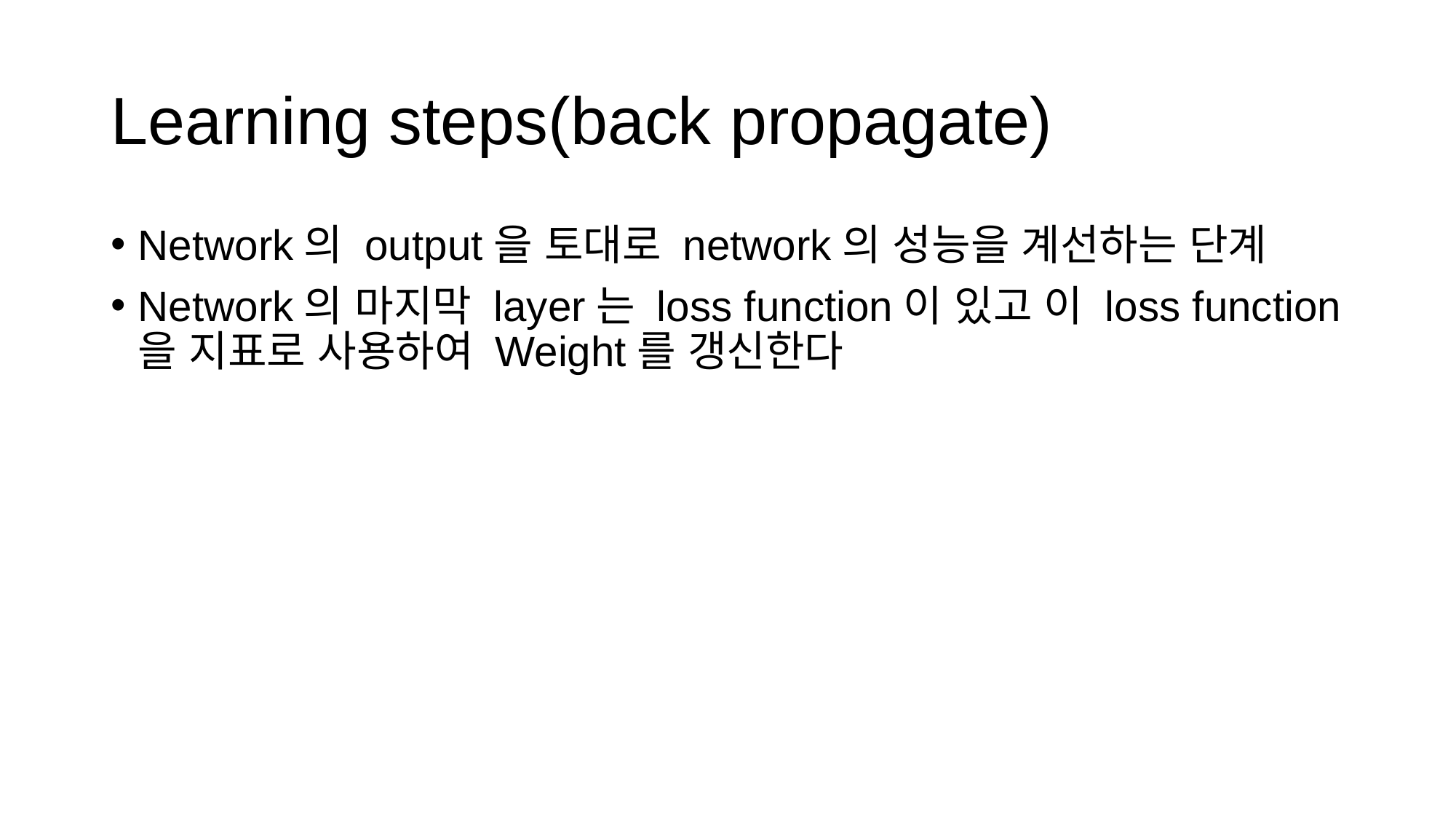

# Learning steps(back propagate)
Network의 output을 토대로 network의 성능을 계선하는 단계
Network의 마지막 layer는 loss function이 있고 이 loss function을 지표로 사용하여 Weight를 갱신한다